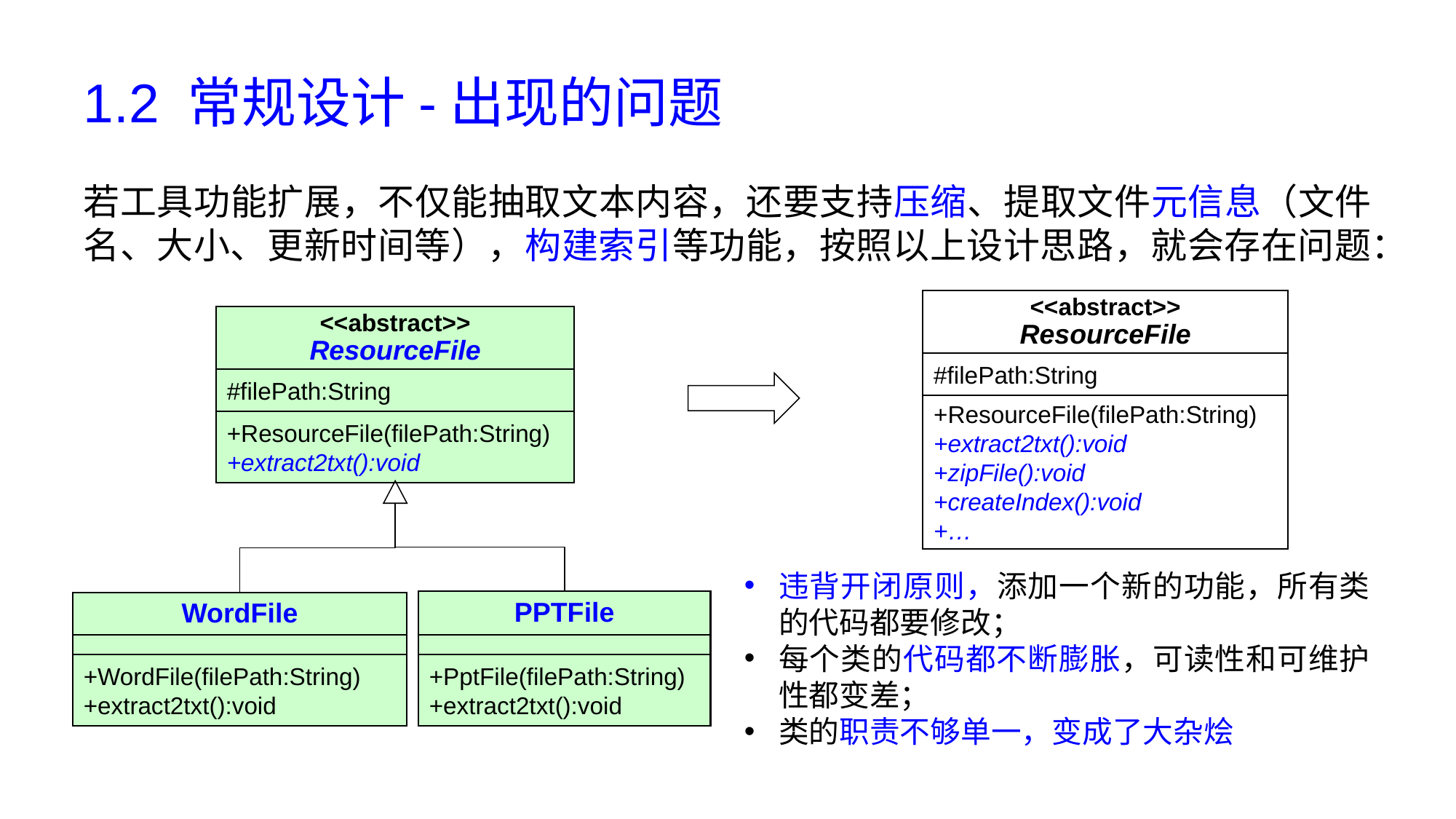

# 1.2 常规设计-出现的问题
若工具功能扩展，不仅能抽取文本内容，还要支持压缩、提取文件元信息（文件名、大小、更新时间等），构建索引等功能，按照以上设计思路，就会存在问题：
<<abstract>>
ResourceFile
#filePath:String
+ResourceFile(filePath:String)
+extract2txt():void
+zipFile():void
+createIndex():void
+…
<<abstract>>
ResourceFile
#filePath:String
+ResourceFile(filePath:String)
+extract2txt():void

违背开闭原则，添加一个新的功能，所有类的代码都要修改；
每个类的代码都不断膨胀，可读性和可维护性都变差；
类的职责不够单一，变成了大杂烩
PPTFile

+PptFile(filePath:String)
+extract2txt():void
WordFile

+WordFile(filePath:String)
+extract2txt():void
8